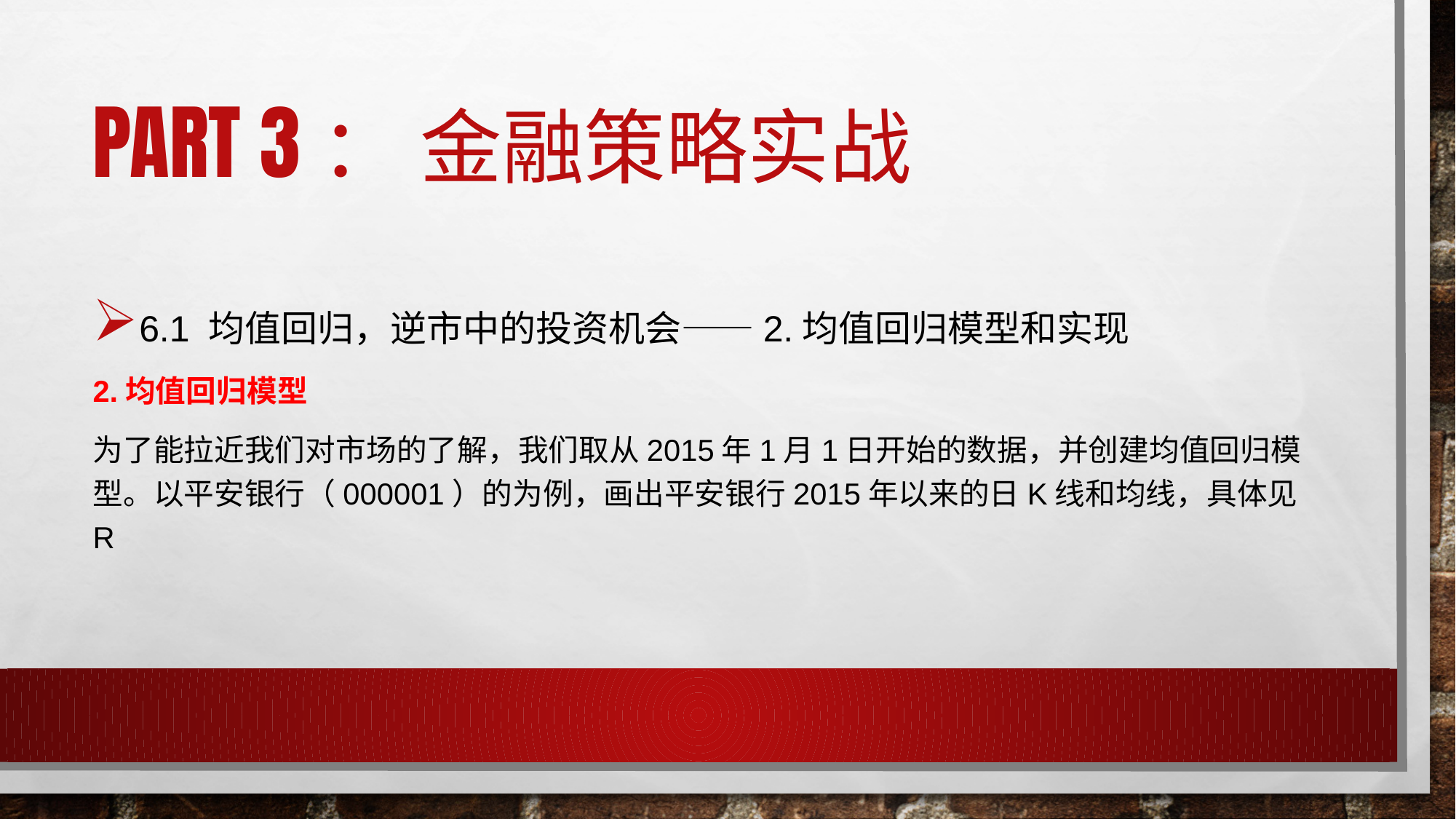

# Part 3： 金融策略实战
6.1 均值回归，逆市中的投资机会——2.均值回归模型和实现
2.均值回归模型
为了能拉近我们对市场的了解，我们取从2015年1月1日开始的数据，并创建均值回归模型。以平安银行（000001）的为例，画出平安银行2015年以来的日K线和均线，具体见R